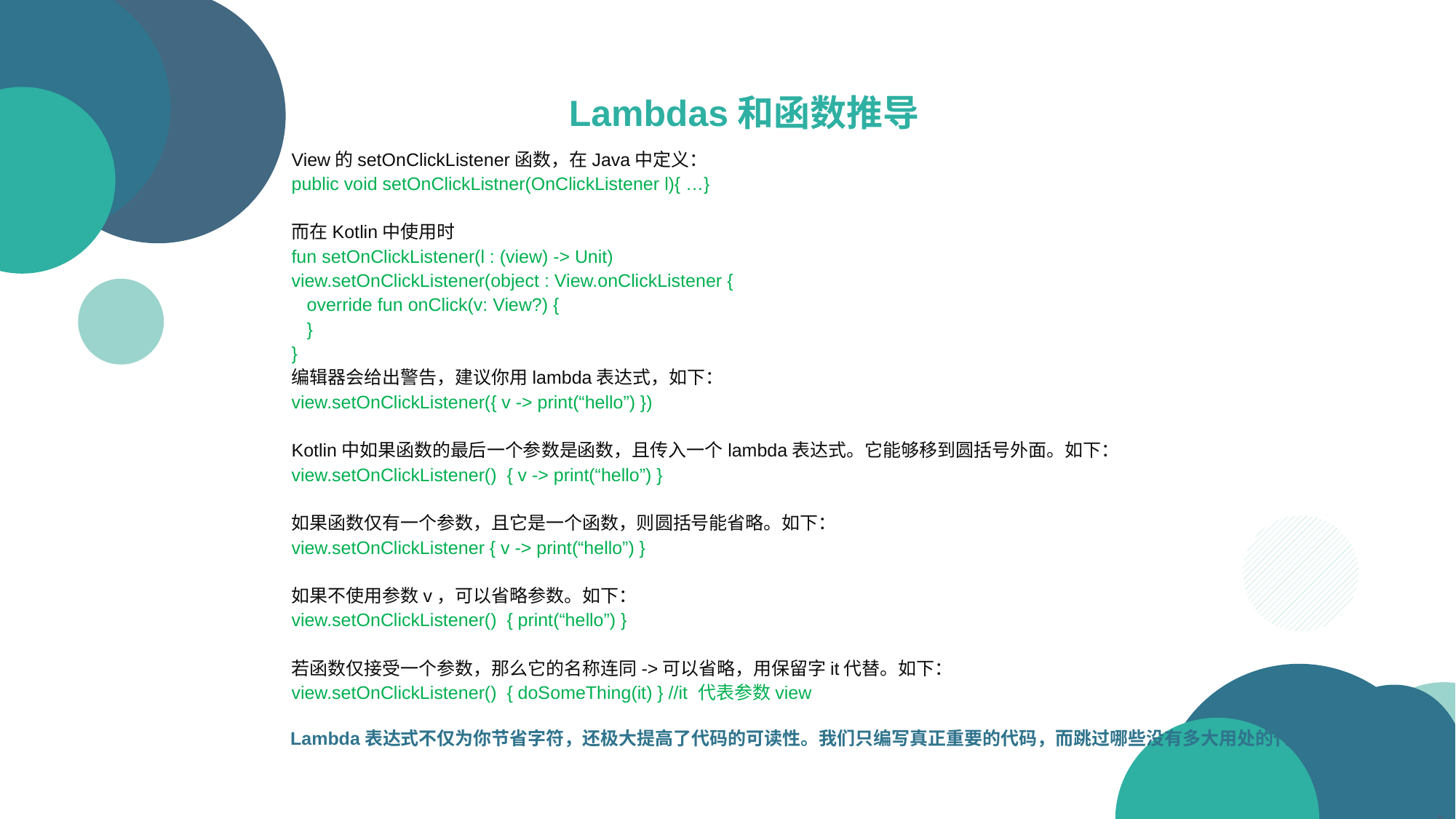

Lambdas和函数推导
View的setOnClickListener函数，在Java中定义：
public void setOnClickListner(OnClickListener l){ …}

而在Kotlin中使用时
fun setOnClickListener(l : (view) -> Unit)
view.setOnClickListener(object : View.onClickListener {
   override fun onClick(v: View?) {
   }
}
编辑器会给出警告，建议你用lambda表达式，如下：
view.setOnClickListener({ v -> print(“hello”) })

Kotlin中如果函数的最后一个参数是函数，且传入一个lambda表达式。它能够移到圆括号外面。如下：
view.setOnClickListener()  { v -> print(“hello”) }

如果函数仅有一个参数，且它是一个函数，则圆括号能省略。如下：
view.setOnClickListener { v -> print(“hello”) }

如果不使用参数v，可以省略参数。如下：
view.setOnClickListener()  { print(“hello”) }

若函数仅接受一个参数，那么它的名称连同->可以省略，用保留字it代替。如下：
view.setOnClickListener()  { doSomeThing(it) } //it 代表参数view

Lambda表达式不仅为你节省字符，还极大提高了代码的可读性。我们只编写真正重要的代码，而跳过哪些没有多大用处的代码。